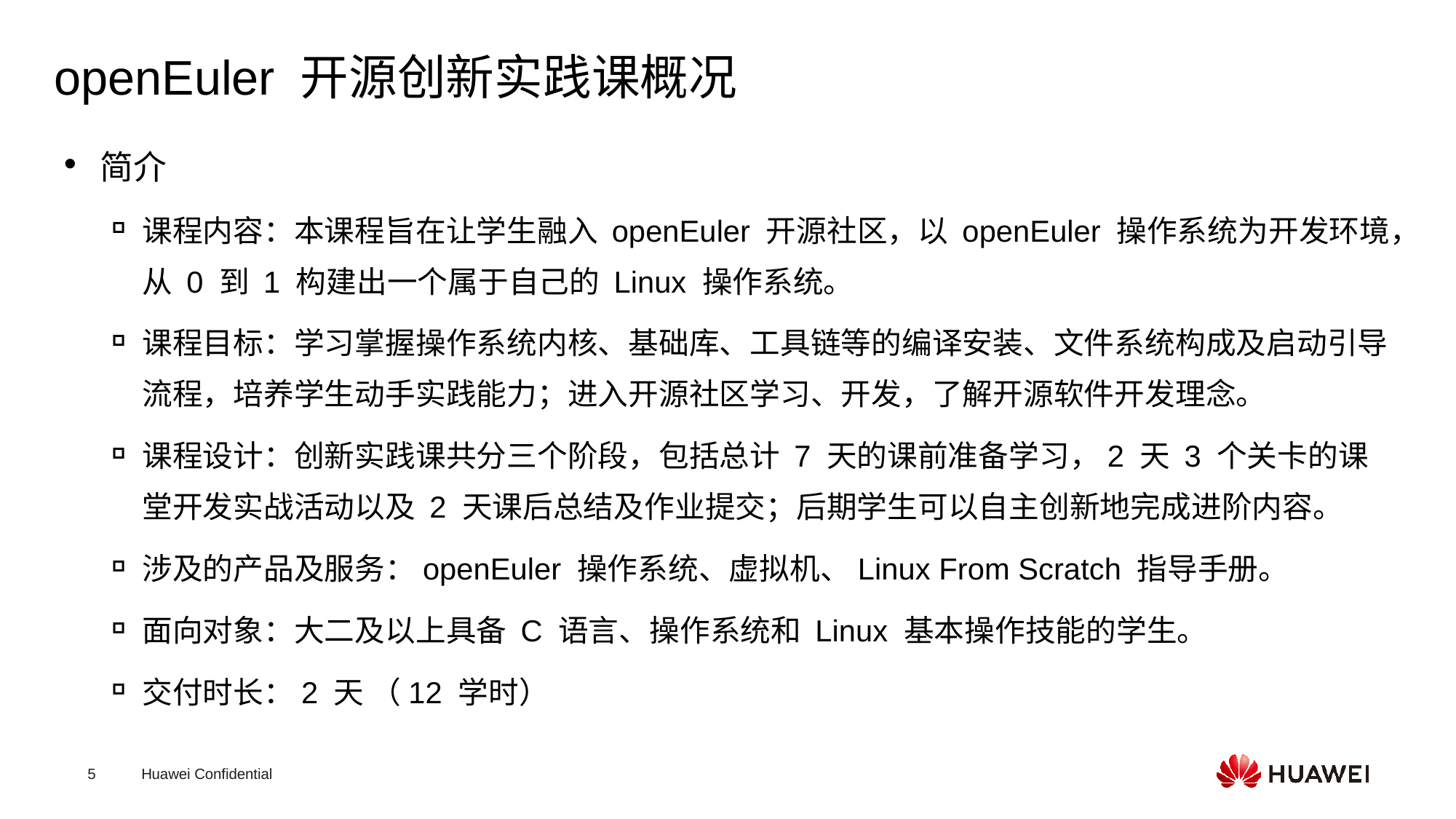

# openEuler 开源创新实践课概况
简介
课程内容：本课程旨在让学生融入 openEuler 开源社区，以 openEuler 操作系统为开发环境，从 0 到 1 构建出一个属于自己的 Linux 操作系统。
课程目标：学习掌握操作系统内核、基础库、工具链等的编译安装、文件系统构成及启动引导流程，培养学生动手实践能力；进入开源社区学习、开发，了解开源软件开发理念。
课程设计：创新实践课共分三个阶段，包括总计 7 天的课前准备学习，2 天 3 个关卡的课堂开发实战活动以及 2 天课后总结及作业提交；后期学生可以自主创新地完成进阶内容。
涉及的产品及服务：openEuler 操作系统、虚拟机、Linux From Scratch 指导手册。
面向对象：大二及以上具备 C 语言、操作系统和 Linux 基本操作技能的学生。
交付时长：2 天 （12 学时）